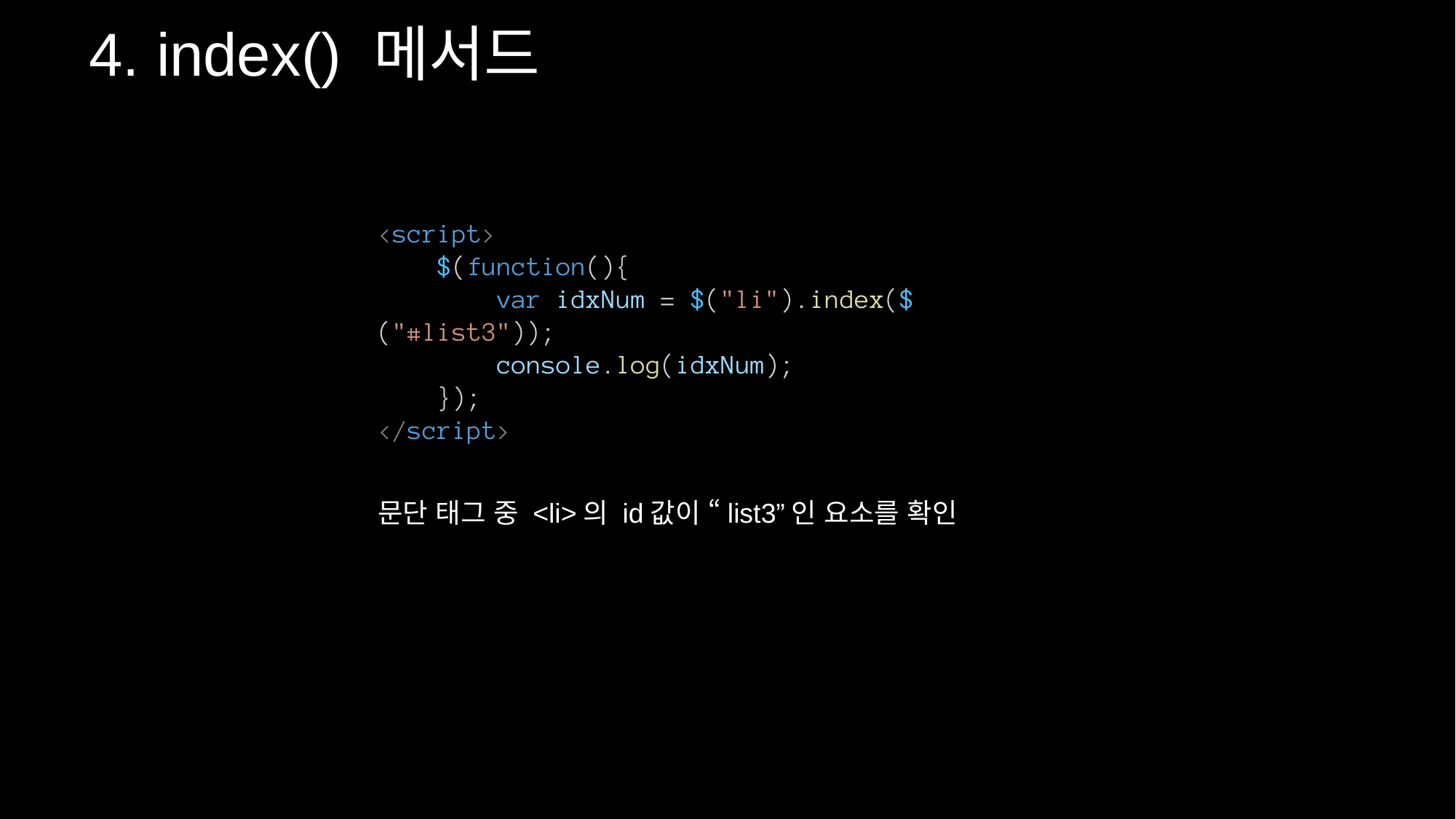

4. index() 메서드
<script>
    $(function(){
        var idxNum = $("li").index($("#list3"));
        console.log(idxNum);
    });
</script>
문단 태그 중 <li>의 id값이 “list3”인 요소를 확인